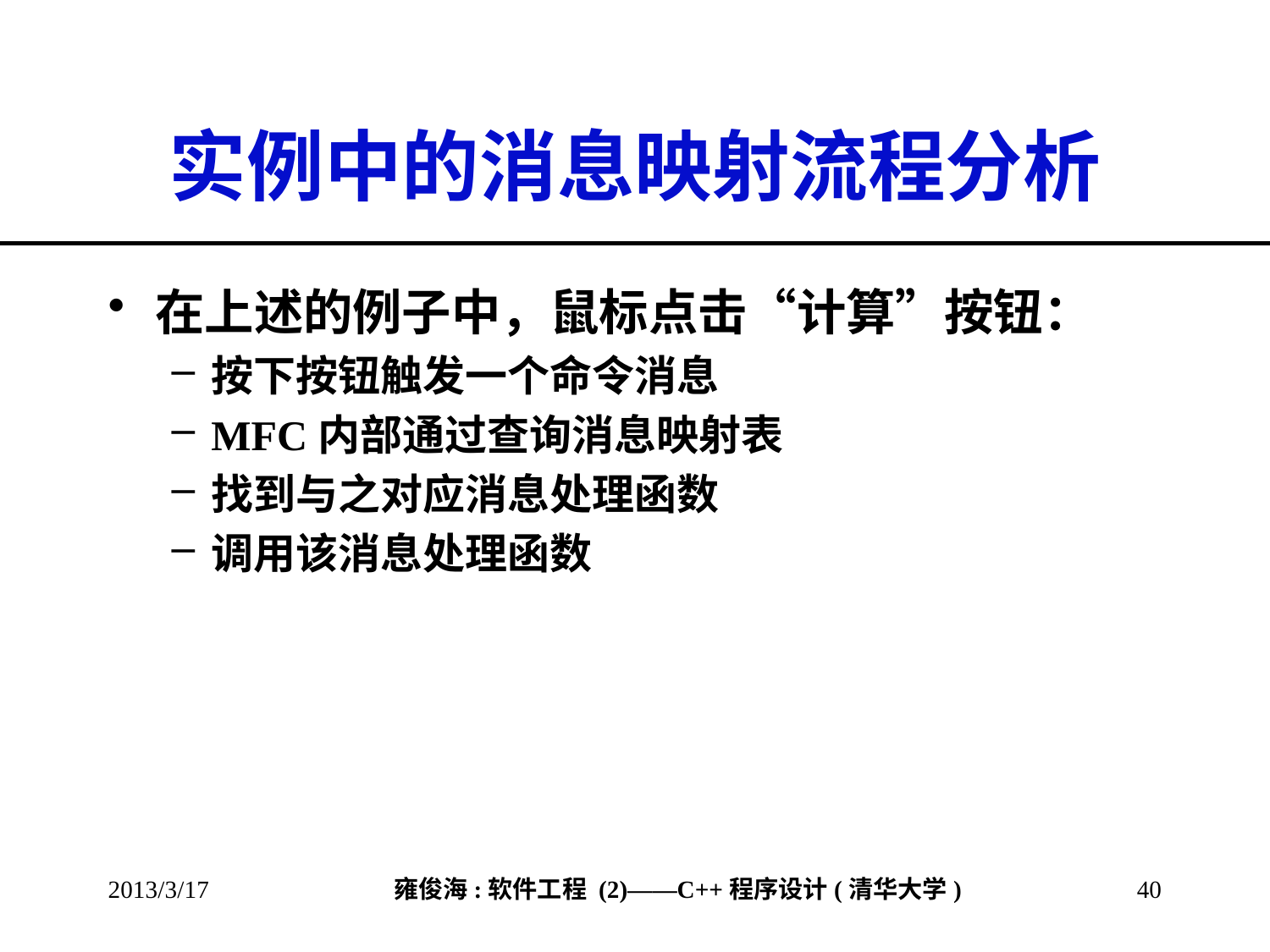

# 实例中的消息映射流程分析
在上述的例子中，鼠标点击“计算”按钮：
按下按钮触发一个命令消息
MFC内部通过查询消息映射表
找到与之对应消息处理函数
调用该消息处理函数
2013/3/17
40